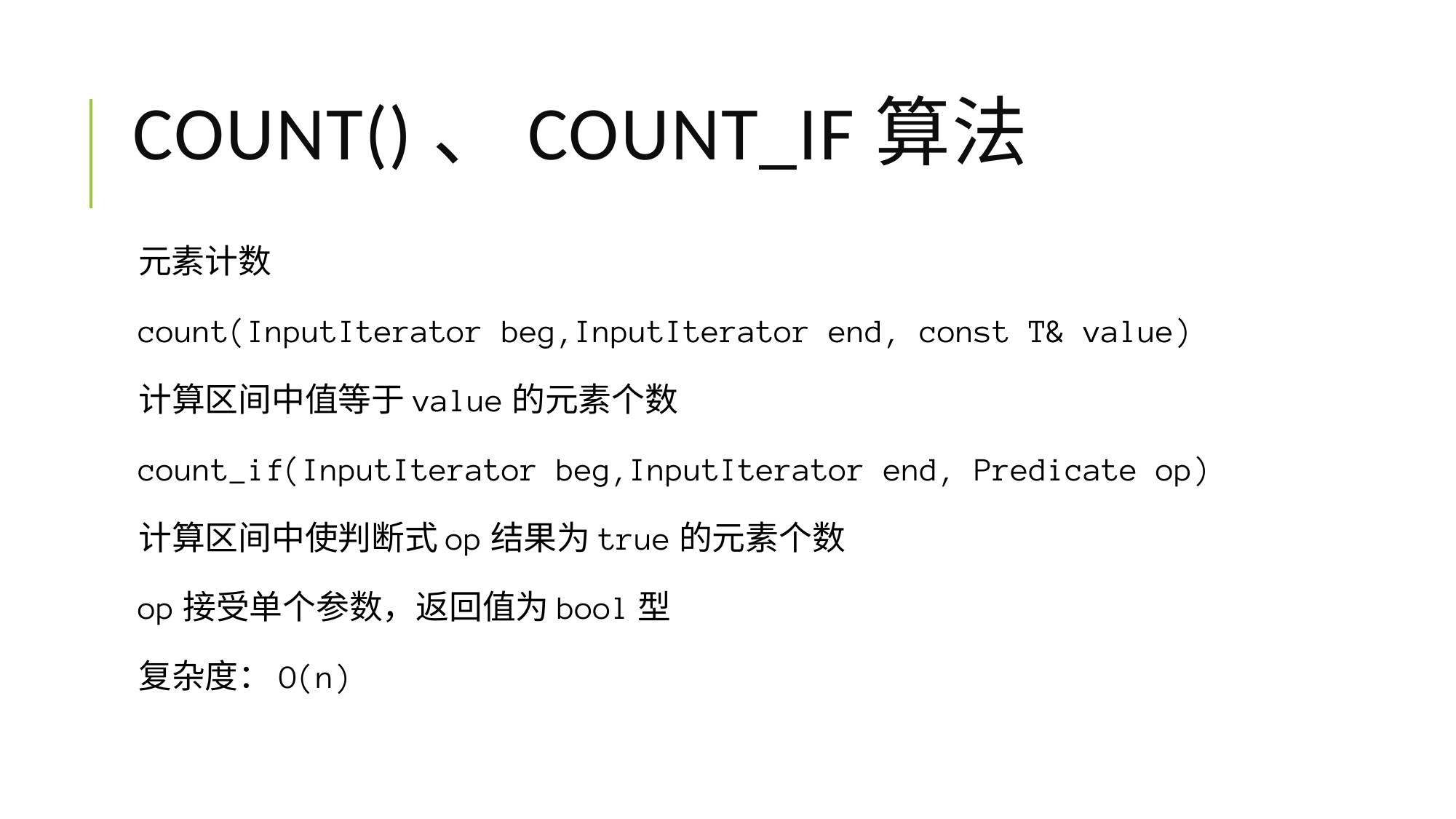

# COUNT()、count_if算法
元素计数
count(InputIterator beg,InputIterator end, const T& value)
计算区间中值等于value的元素个数
count_if(InputIterator beg,InputIterator end, Predicate op)
计算区间中使判断式op结果为true的元素个数
op接受单个参数，返回值为bool型
复杂度：O(n)